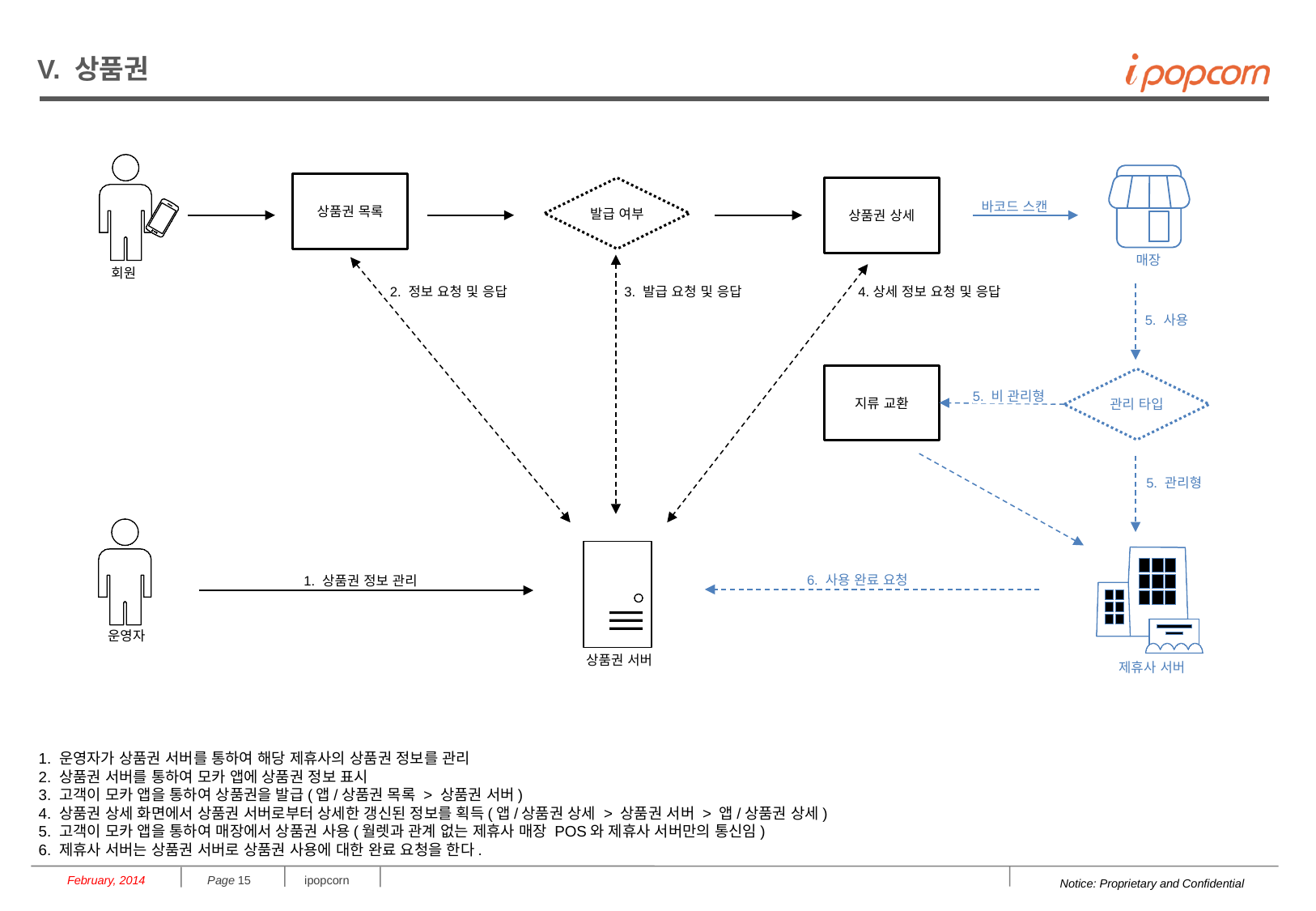

# V. 상품권

회원

매장
상품권 목록
발급 여부
상품권 상세
바코드 스캔
2. 정보 요청 및 응답
3. 발급 요청 및 응답
4.상세 정보 요청 및 응답
5. 사용
지류 교환
관리 타입
5. 비 관리형
5. 관리형

운영자

상품권 서버

제휴사 서버
6. 사용 완료 요청
1. 상품권 정보 관리
1. 운영자가 상품권 서버를 통하여 해당 제휴사의 상품권 정보를 관리
2. 상품권 서버를 통하여 모카 앱에 상품권 정보 표시
3. 고객이 모카 앱을 통하여 상품권을 발급(앱/상품권 목록 > 상품권 서버)
4. 상품권 상세 화면에서 상품권 서버로부터 상세한 갱신된 정보를 획득(앱/상품권 상세 > 상품권 서버 > 앱/상품권 상세)
5. 고객이 모카 앱을 통하여 매장에서 상품권 사용(월렛과 관계 없는 제휴사 매장 POS와 제휴사 서버만의 통신임)
6. 제휴사 서버는 상품권 서버로 상품권 사용에 대한 완료 요청을 한다.